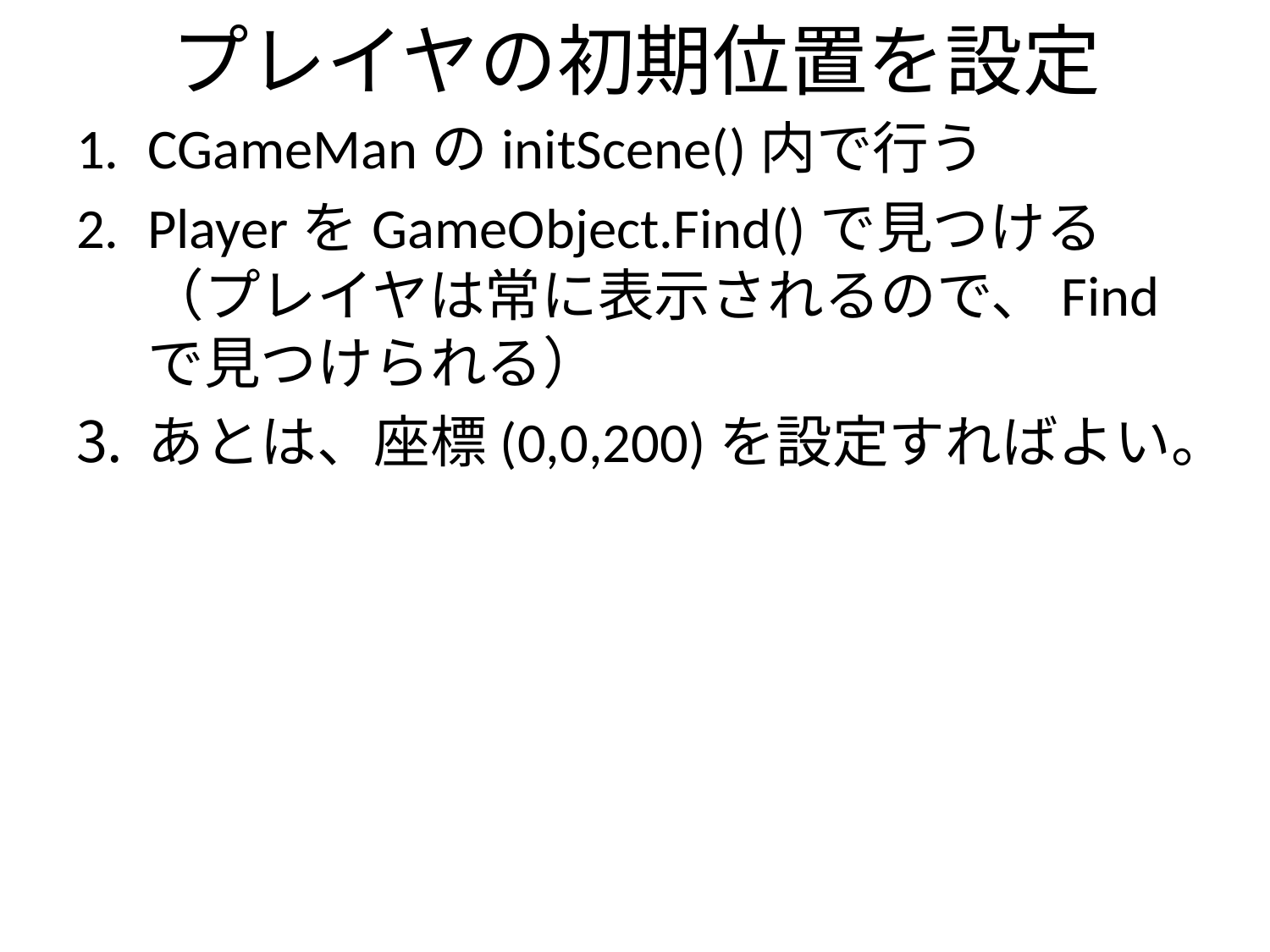

# プレイヤの初期位置を設定
CGameManのinitScene()内で行う
PlayerをGameObject.Find()で見つける（プレイヤは常に表示されるので、Findで見つけられる）
あとは、座標(0,0,200)を設定すればよい。